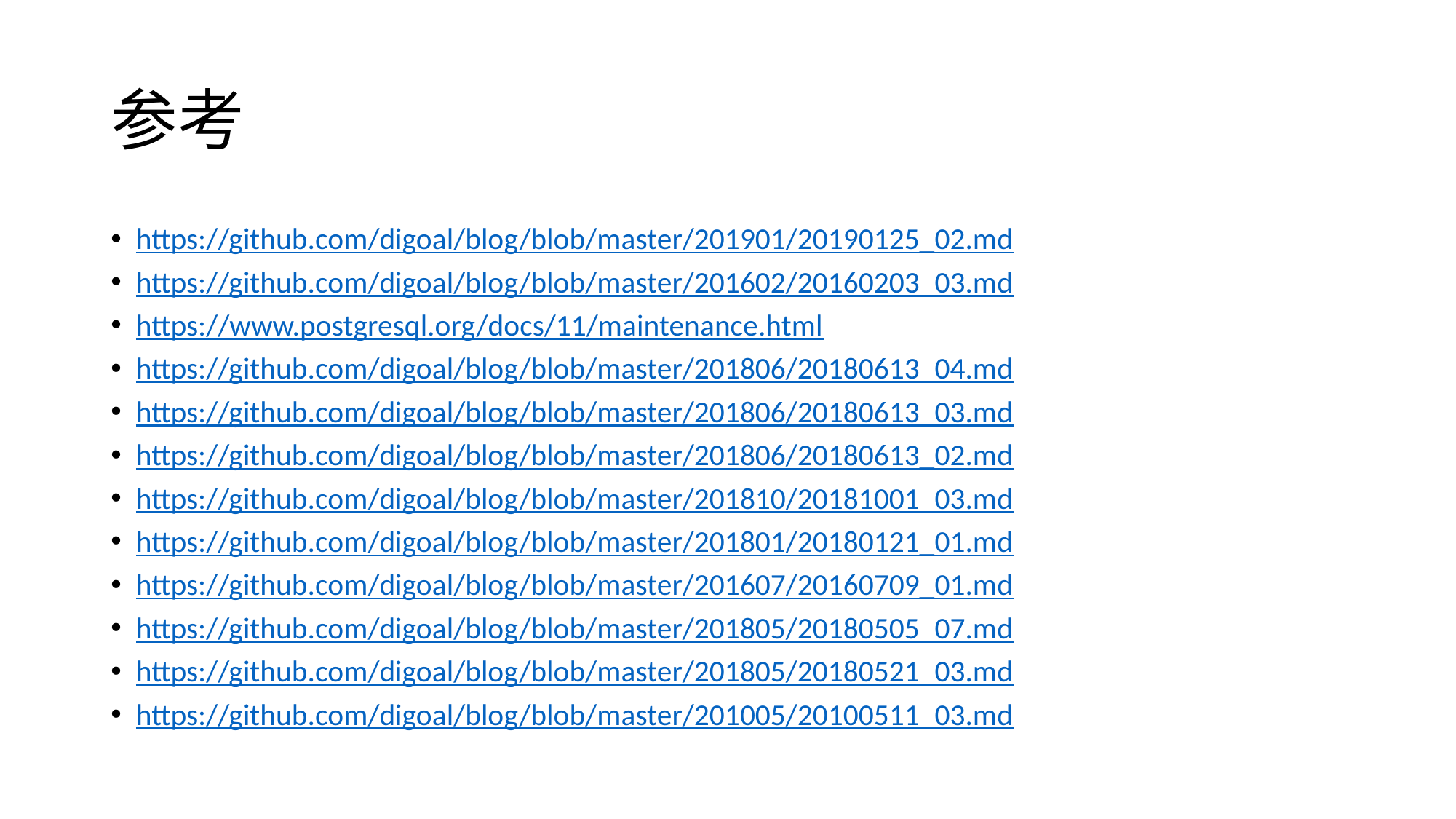

# 参考
https://github.com/digoal/blog/blob/master/201901/20190125_02.md
https://github.com/digoal/blog/blob/master/201602/20160203_03.md
https://www.postgresql.org/docs/11/maintenance.html
https://github.com/digoal/blog/blob/master/201806/20180613_04.md
https://github.com/digoal/blog/blob/master/201806/20180613_03.md
https://github.com/digoal/blog/blob/master/201806/20180613_02.md
https://github.com/digoal/blog/blob/master/201810/20181001_03.md
https://github.com/digoal/blog/blob/master/201801/20180121_01.md
https://github.com/digoal/blog/blob/master/201607/20160709_01.md
https://github.com/digoal/blog/blob/master/201805/20180505_07.md
https://github.com/digoal/blog/blob/master/201805/20180521_03.md
https://github.com/digoal/blog/blob/master/201005/20100511_03.md